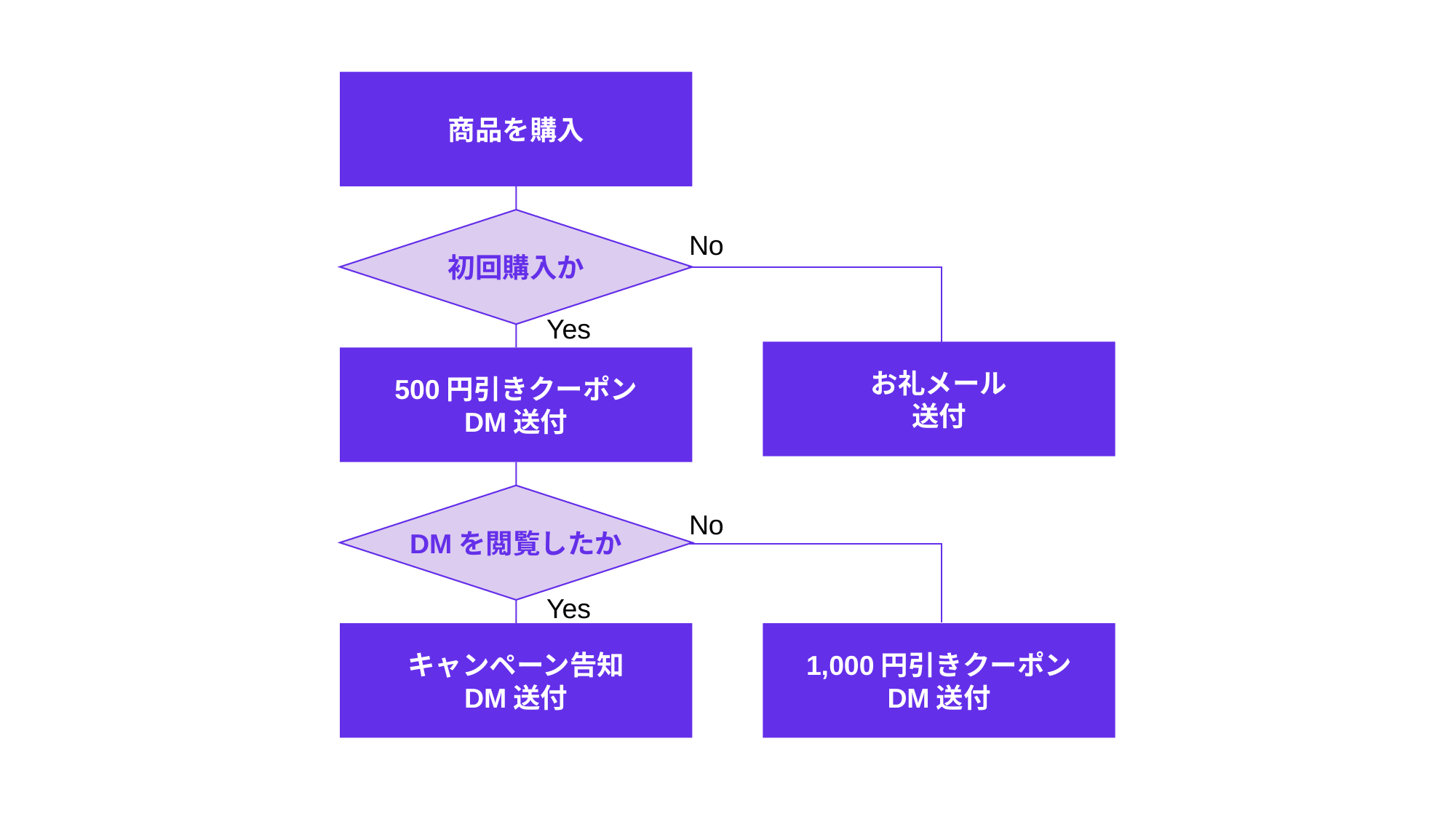

商品を購入
初回購入か
No

Yes
お礼メール
送付
500円引きクーポン
DM送付
DMを閲覧したか
No

Yes
キャンペーン告知
DM送付
1,000円引きクーポン
DM送付